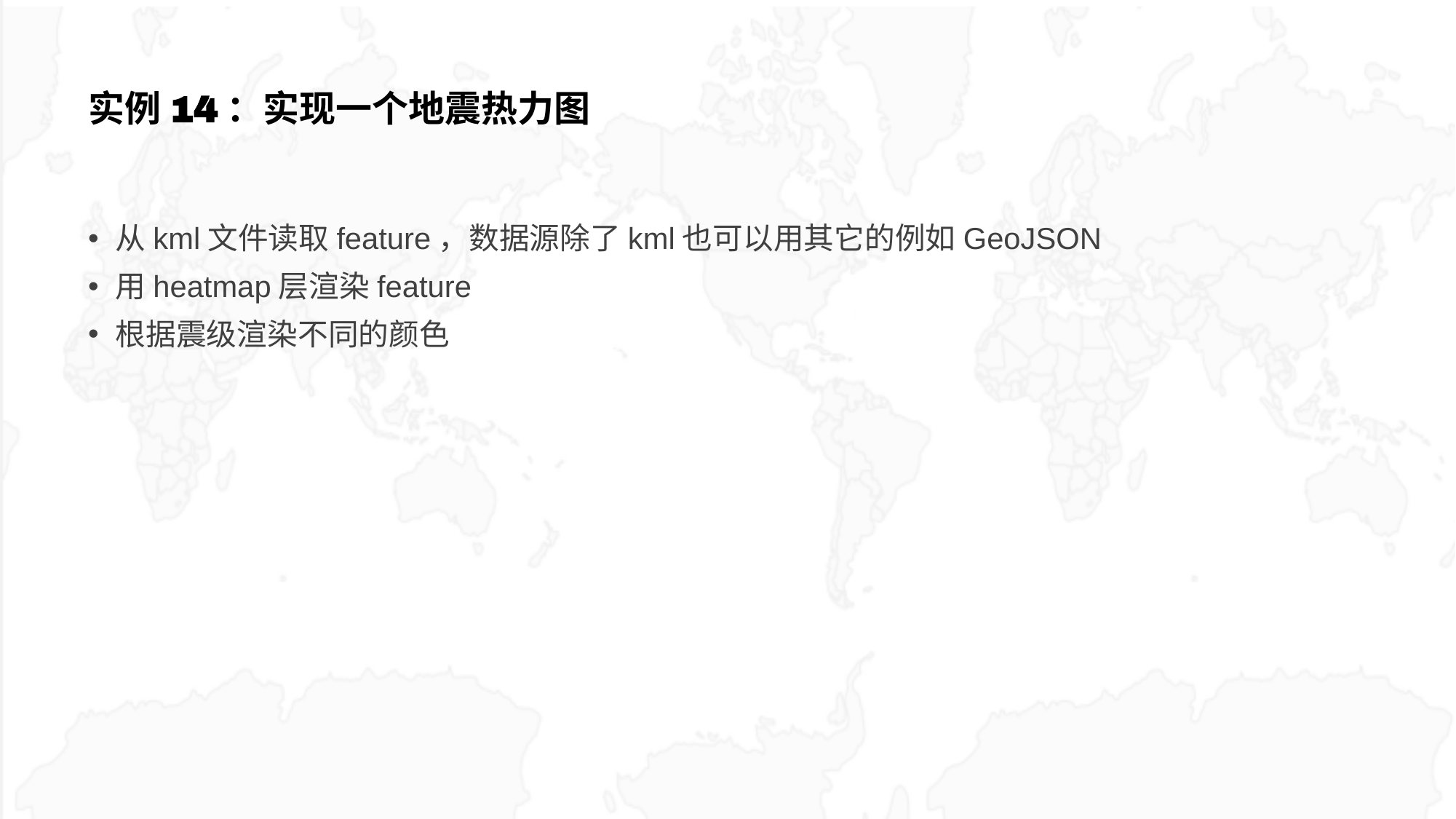

# 实例14：实现一个地震热力图
从kml文件读取feature，数据源除了kml也可以用其它的例如GeoJSON
用heatmap层渲染feature
根据震级渲染不同的颜色